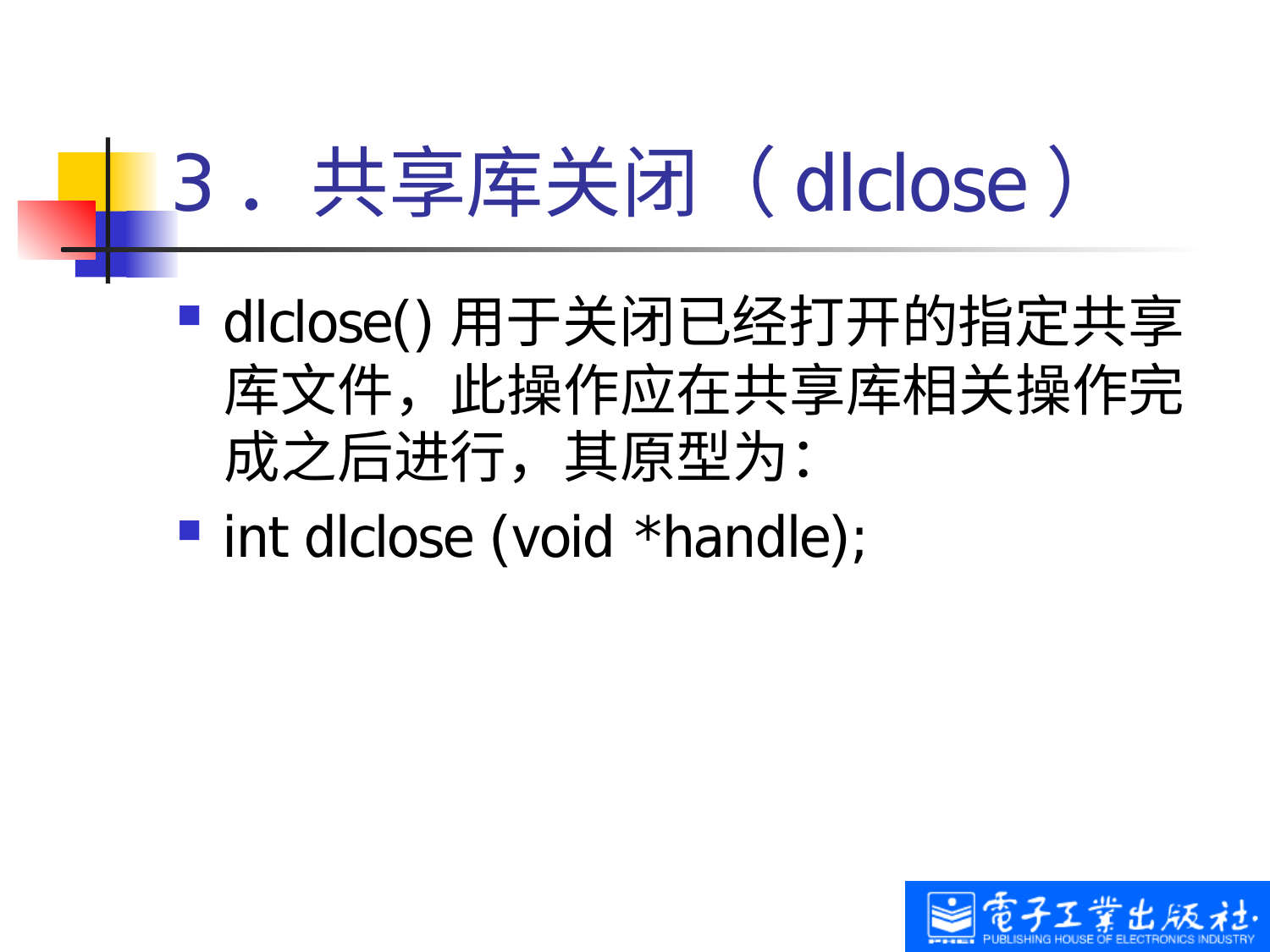

# 3．共享库关闭（dlclose）
dlclose()用于关闭已经打开的指定共享库文件，此操作应在共享库相关操作完成之后进行，其原型为：
int dlclose (void *handle);